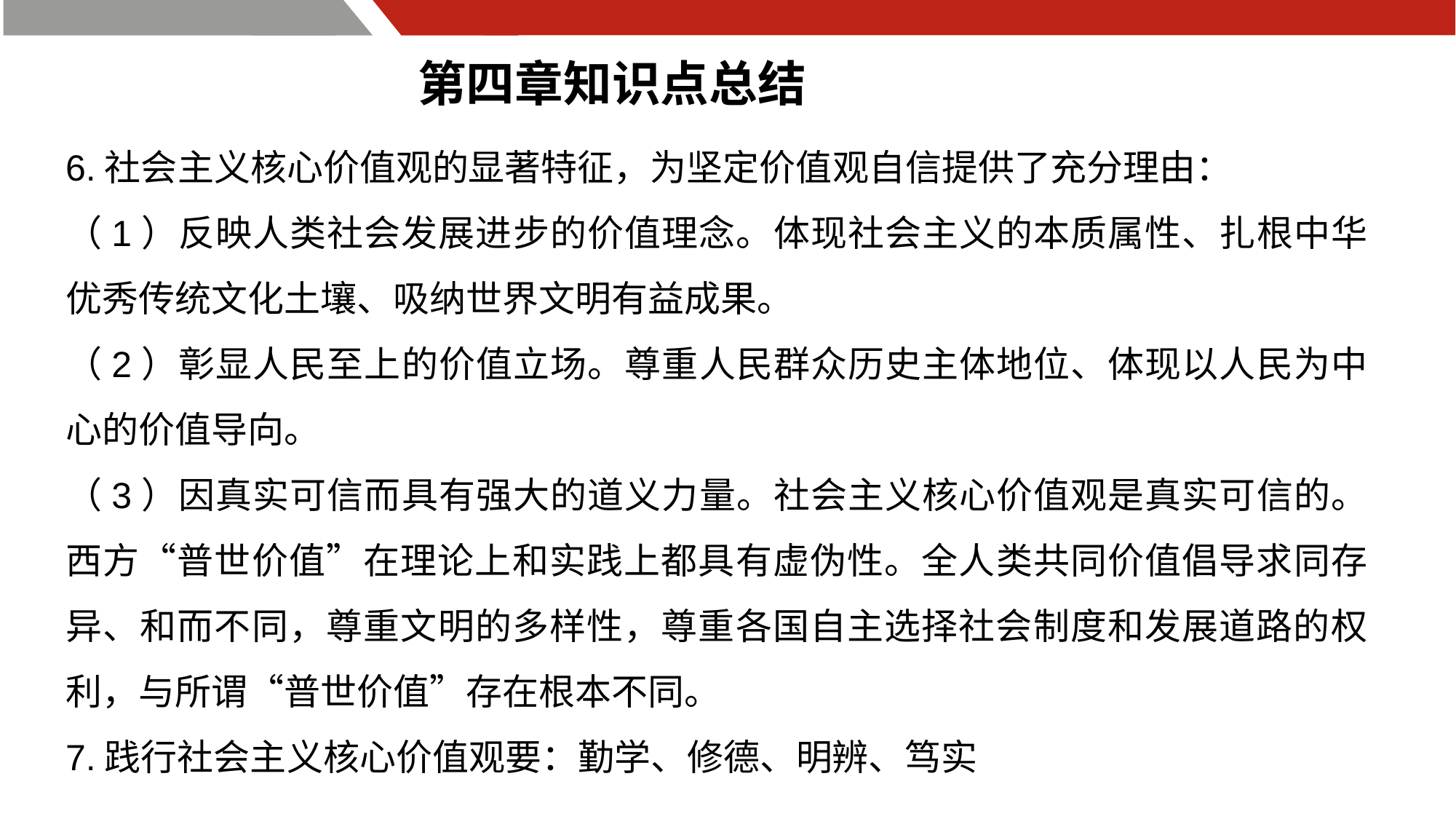

第四章知识点总结
6.社会主义核心价值观的显著特征，为坚定价值观自信提供了充分理由：
（1）反映人类社会发展进步的价值理念。体现社会主义的本质属性、扎根中华优秀传统文化土壤、吸纳世界文明有益成果。
（2）彰显人民至上的价值立场。尊重人民群众历史主体地位、体现以人民为中心的价值导向。
（3）因真实可信而具有强大的道义力量。社会主义核心价值观是真实可信的。西方“普世价值”在理论上和实践上都具有虚伪性。全人类共同价值倡导求同存异、和而不同，尊重文明的多样性，尊重各国自主选择社会制度和发展道路的权利，与所谓“普世价值”存在根本不同。
7.践行社会主义核心价值观要：勤学、修德、明辨、笃实